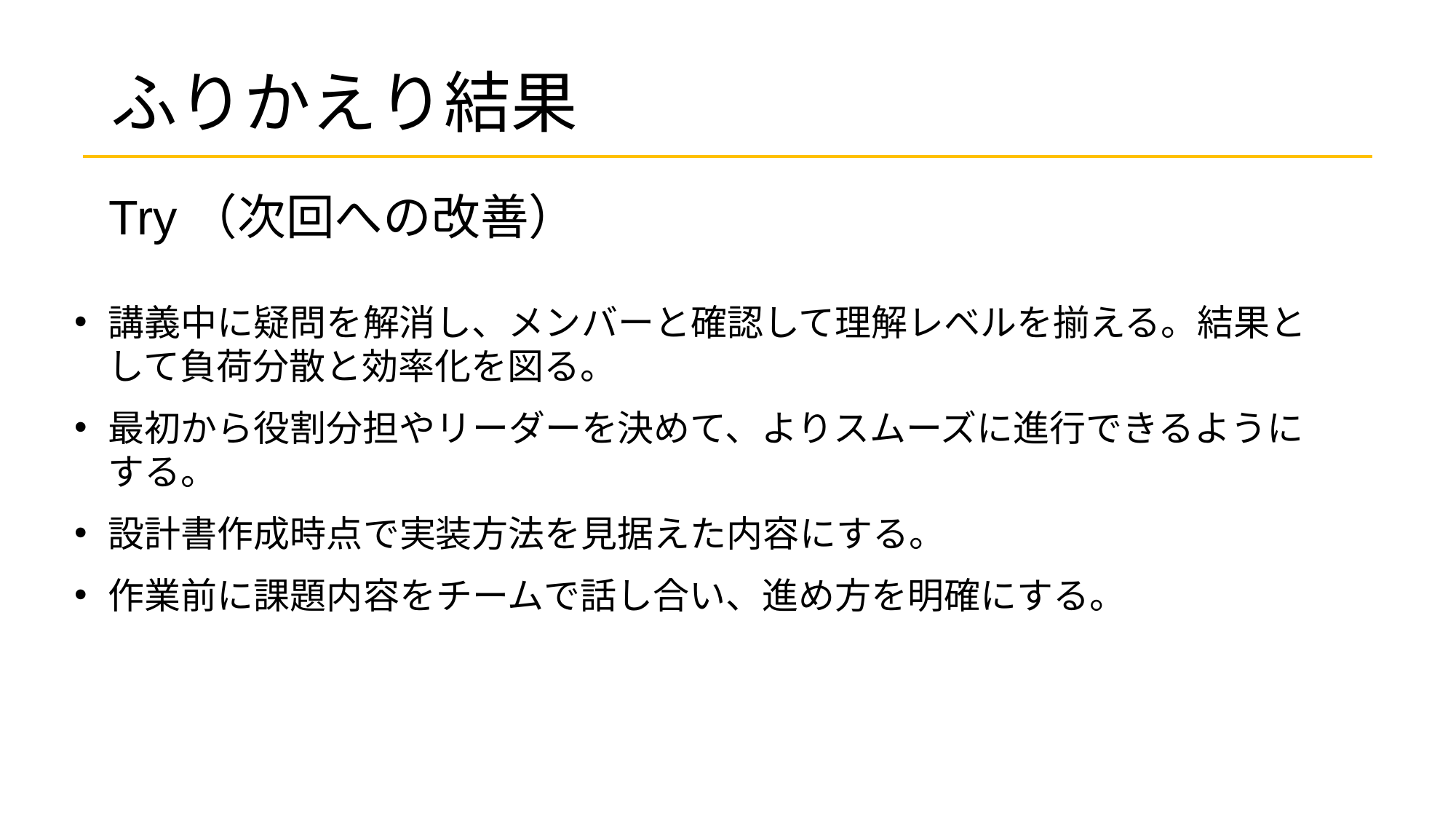

# ふりかえり結果
Try（次回への改善）

講義中に疑問を解消し、メンバーと確認して理解レベルを揃える。結果として負荷分散と効率化を図る。

最初から役割分担やリーダーを決めて、よりスムーズに進行できるようにする。

設計書作成時点で実装方法を見据えた内容にする。

作業前に課題内容をチームで話し合い、進め方を明確にする。